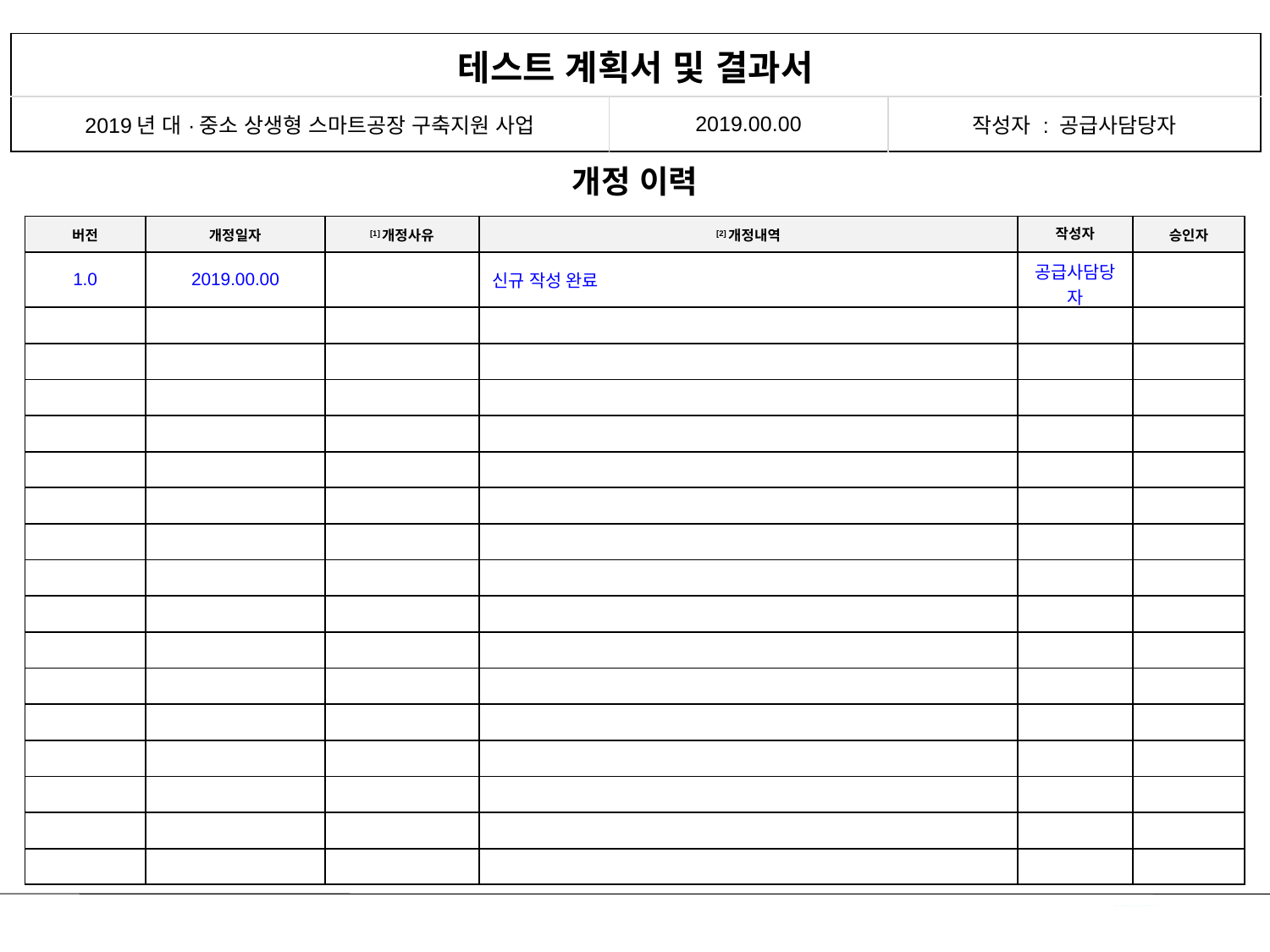

| 테스트 계획서 및 결과서 |  |  |
| --- | --- | --- |
| 2019년 대·중소 상생형 스마트공장 구축지원 사업 | 2019.00.00 | 작성자 : 공급사담당자 |
개정 이력

| 버전 | 개정일자 | [1]개정사유 | [2]개정내역 | 작성자 | 승인자 |
| --- | --- | --- | --- | --- | --- |
| 1.0 | 2007-12-24 |  | 신규 작성 | 김덕규 |  |
|  |  |  |  |  |  |
|  |  |  |  |  |  |
|  |  |  |  |  |  |
|  |  |  |  |  |  |
|  |  |  |  |  |  |
|  |  |  |  |  |  |
|  |  |  |  |  |  |
|  |  |  |  |  |  |
|  |  |  |  |  |  |
|  |  |  |  |  |  |
|  |  |  |  |  |  |
|  |  |  |  |  |  |
|  |  |  |  |  |  |
|  |  |  |  |  |  |
|  |  |  |  |  |  |
|  |  |  |  |  |  |
| 버전 | 개정일자 | [1]개정사유 | [2]개정내역 | 작성자 | 승인자 |
| --- | --- | --- | --- | --- | --- |
| 1.0 | 2019.00.00 |  | 신규 작성 완료 | 공급사담당자 |  |
|  |  |  |  |  |  |
|  |  |  |  |  |  |
|  |  |  |  |  |  |
|  |  |  |  |  |  |
|  |  |  |  |  |  |
|  |  |  |  |  |  |
|  |  |  |  |  |  |
|  |  |  |  |  |  |
|  |  |  |  |  |  |
|  |  |  |  |  |  |
|  |  |  |  |  |  |
|  |  |  |  |  |  |
|  |  |  |  |  |  |
|  |  |  |  |  |  |
|  |  |  |  |  |  |
|  |  |  |  |  |  |